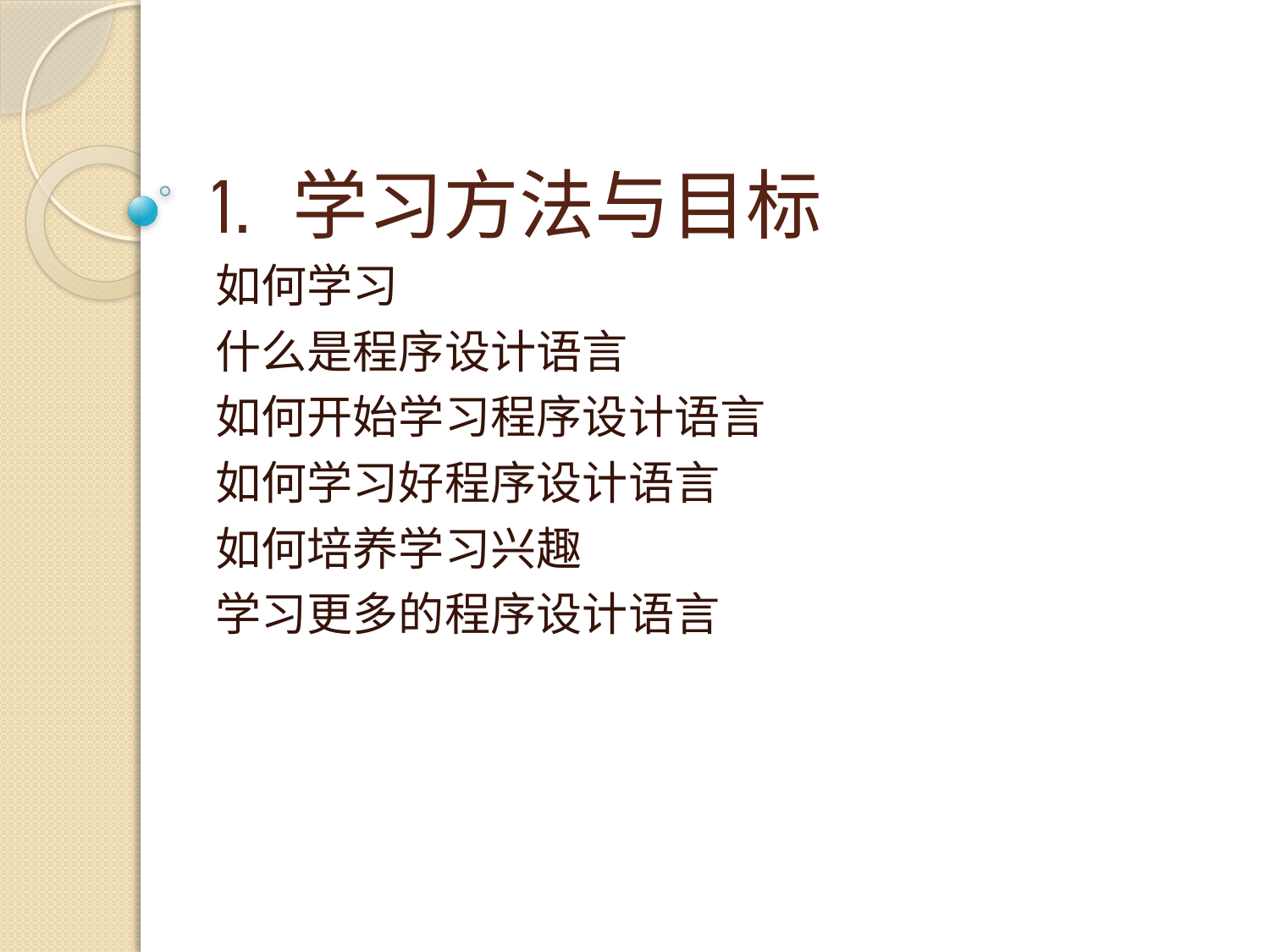

# 1. 学习方法与目标
如何学习
什么是程序设计语言
如何开始学习程序设计语言
如何学习好程序设计语言
如何培养学习兴趣
学习更多的程序设计语言